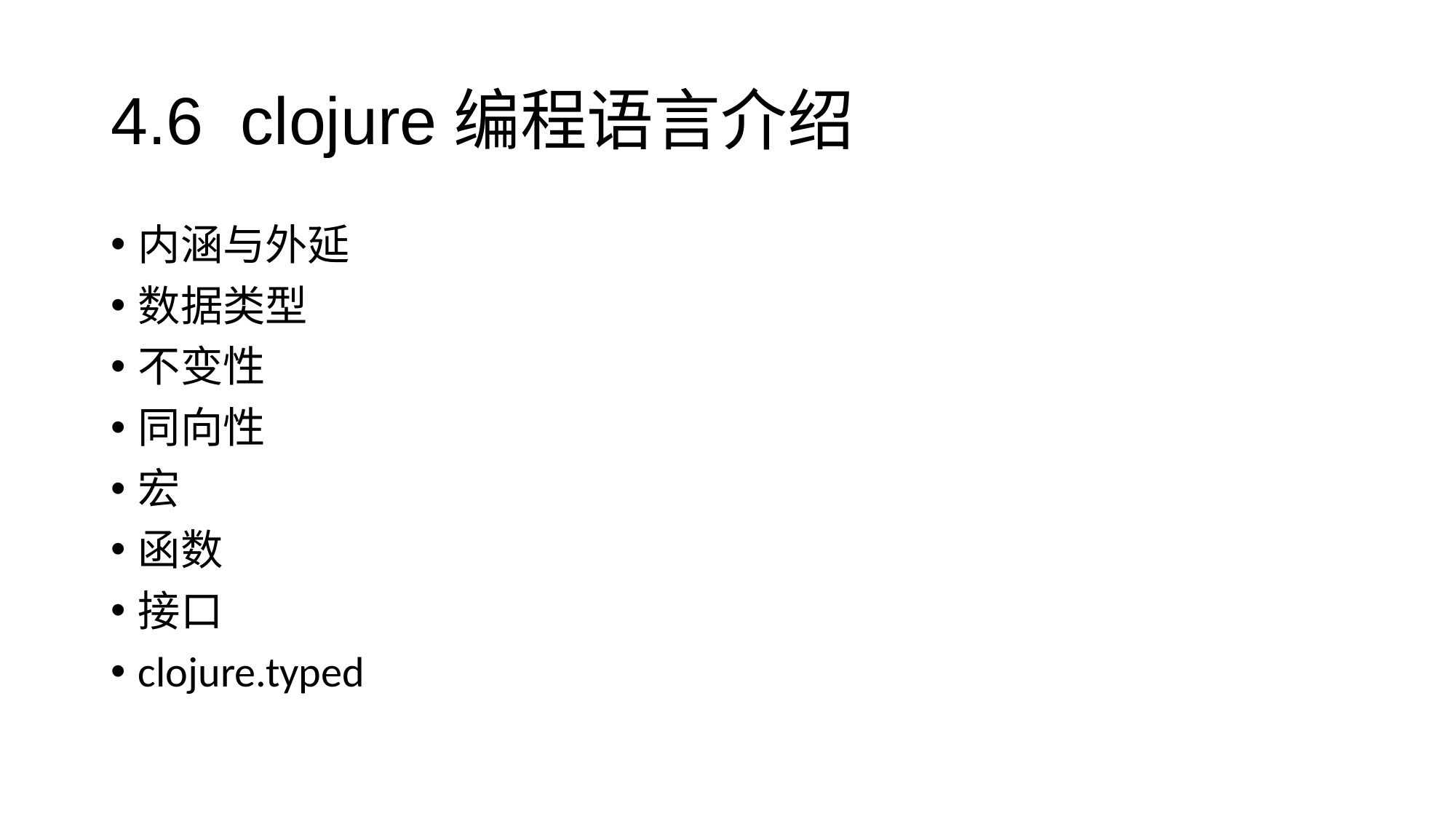

# 4.6  clojure编程语言介绍
内涵与外延
数据类型
不变性
同向性
宏
函数
接口
clojure.typed